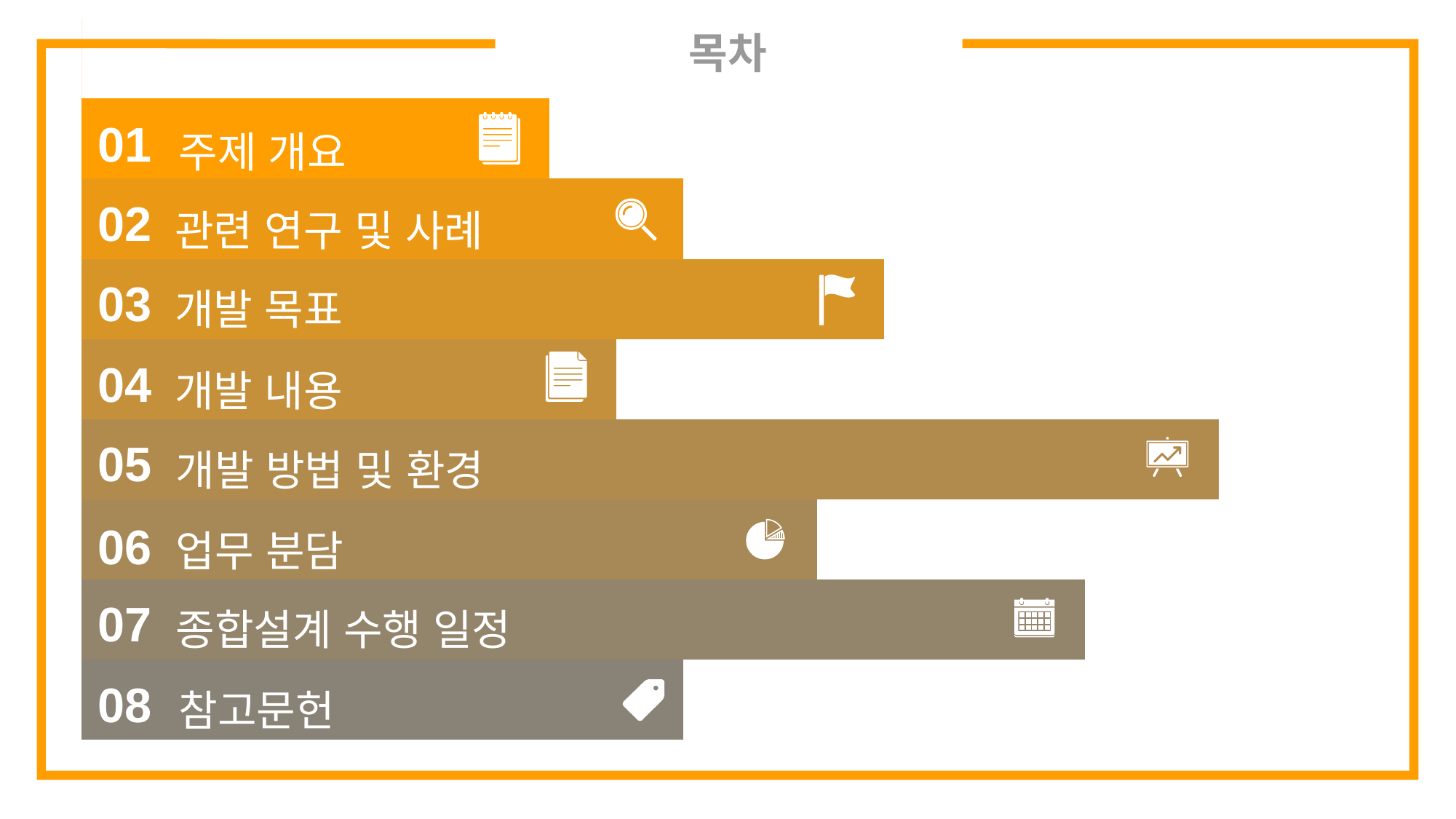

### Chart

| Category | 계열 1 |
|---|---|
| 배경 | 0.0 |
| 1 | 35.0 |
| 2 | 45.0 |
| 3 | 60.0 |
| 4 | 40.0 |
| 5 | 85.0 |
| 6 | 55.0 |
| 7 | 75.0 |
| 8 | 45.0 |
# 목차
주제 개요
01

관련 연구 및 사례
02

개발 목표
03

개발 내용
04

개발 방법 및 환경
05

업무 분담
06

종합설계 수행 일정
07

참고문헌
08